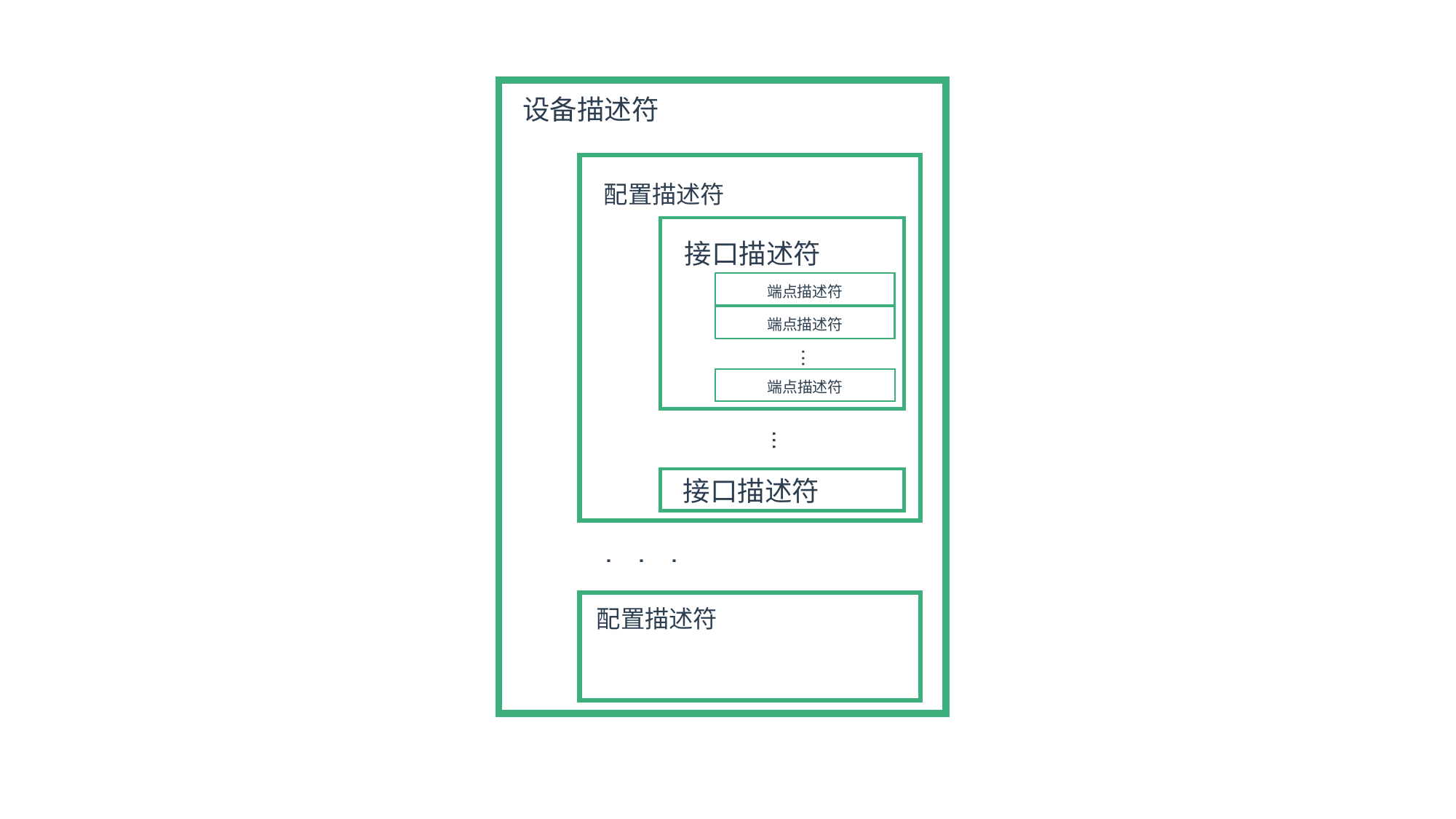

设备描述符

配置描述符

接口描述符

端点描述符

端点描述符

...

端点描述符

...

接口描述符
...

配置描述符